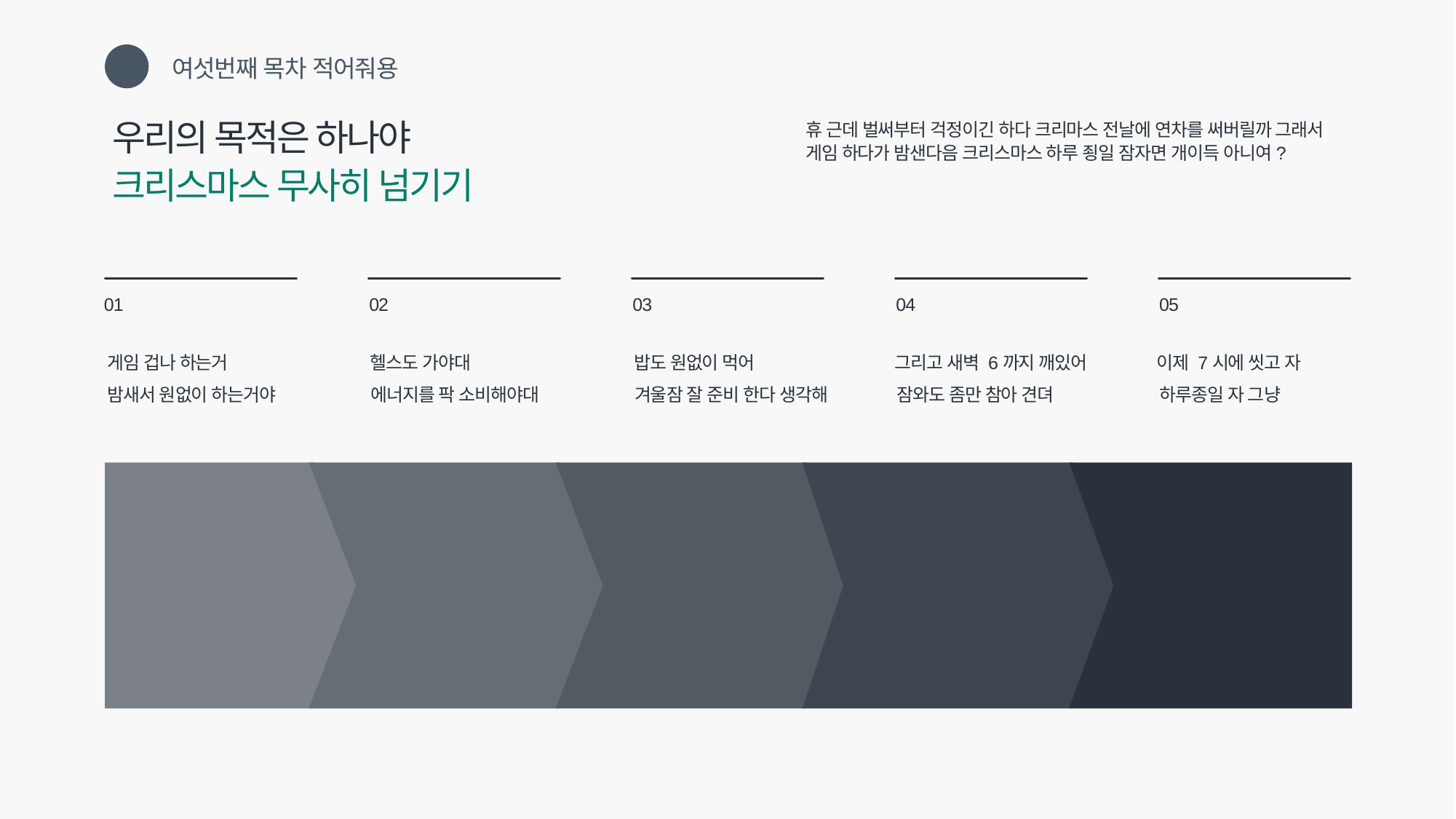

여섯번째 목차 적어줘용
06
우리의 목적은 하나야
크리스마스 무사히 넘기기
휴 근데 벌써부터 걱정이긴 하다 크리마스 전날에 연차를 써버릴까 그래서
게임 하다가 밤샌다음 크리스마스 하루 죙일 잠자면 개이득 아니여?
01
02
03
04
05
게임 겁나 하는거
헬스도 가야대
밥도 원없이 먹어
그리고 새벽 6까지 깨있어
이제 7시에 씻고 자
밤새서 원없이 하는거야
에너지를 팍 소비해야대
겨울잠 잘 준비 한다 생각해
잠와도 좀만 참아 견뎌
하루종일 자 그냥

그러면 크리스마스는
무사히 넘기고 다음날
기분 좋게 출근 이득
새벽 6시까지 유튜브
보면서 노가리 까면
아주 쉽게 견뎌요
헬스 하고 밥 먹는거
중요하다고 합니다
단백질 꼭 섭취해줘요
헬스를 꾸준히 하는게
중요해요 몸이 망가져서
꾸준히 그리고 열심히
이게 회사를 다니면
게임 할 시간이 별로
없어지니까 크흠